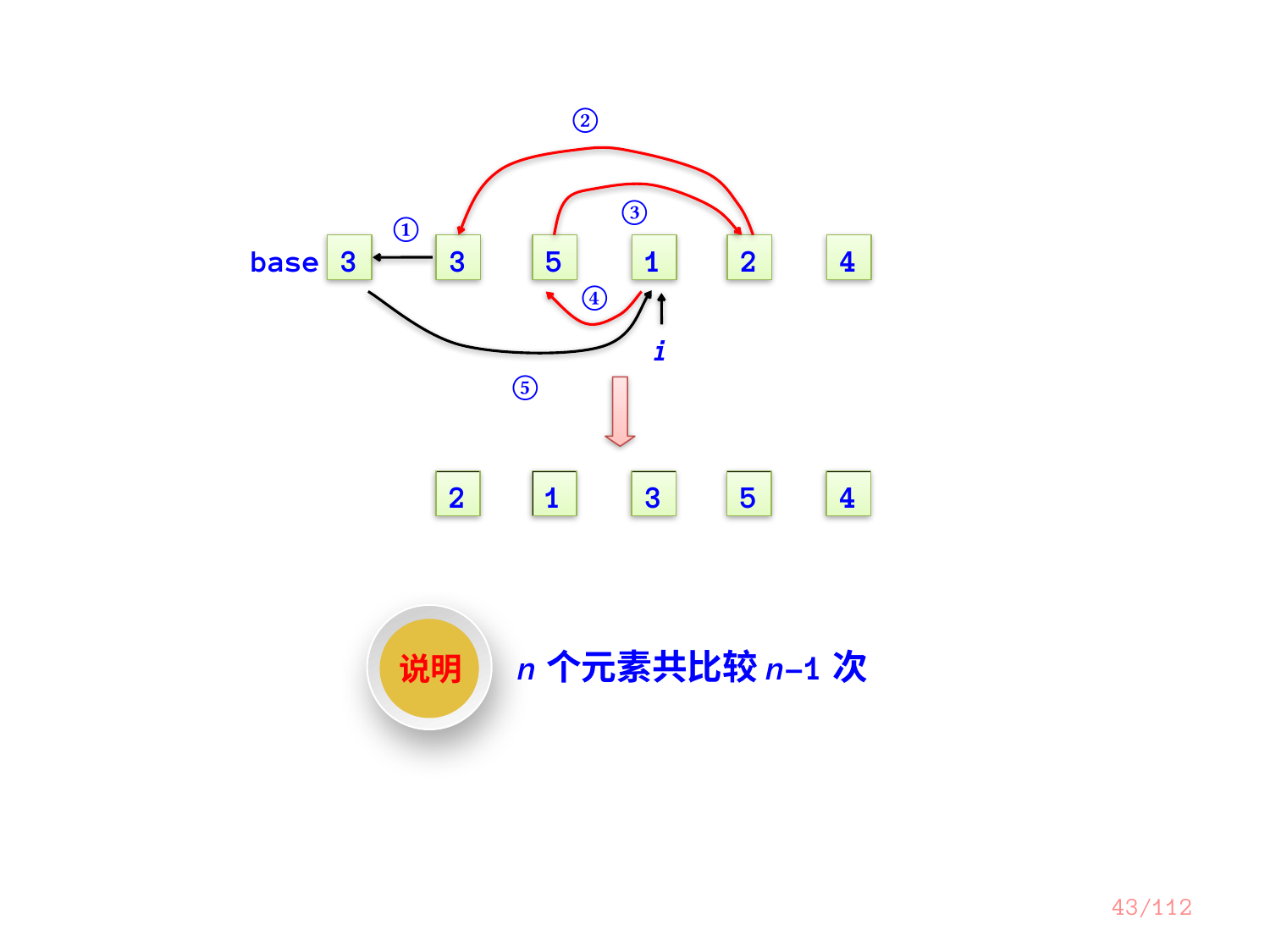

②

③
①
3
3
5
1
2
4
base

④

i
⑤

2
1
3
5
4

说明
n个元素共比较n-1次
43/112